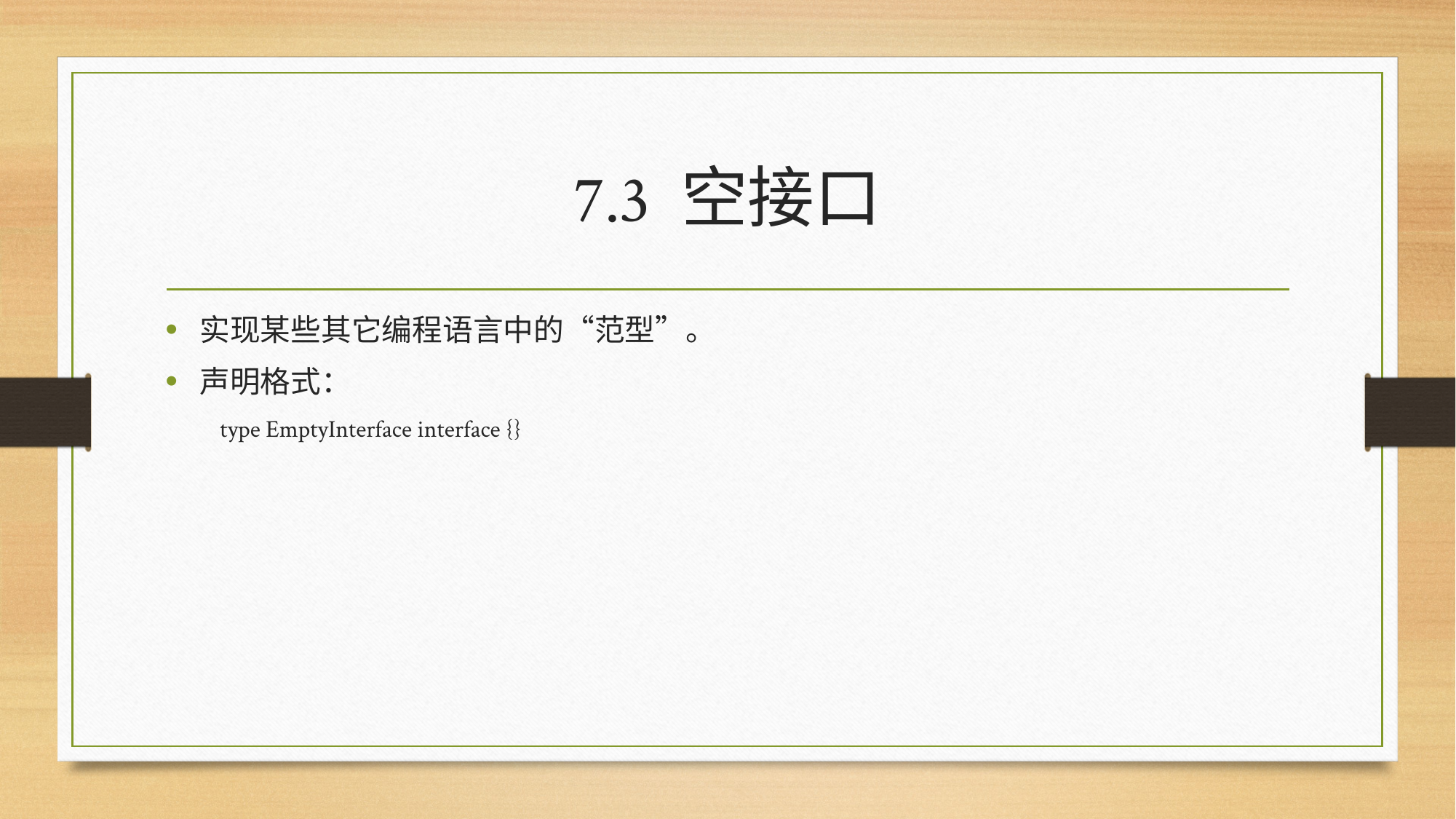

# 7.3 空接口
实现某些其它编程语言中的“范型”。
声明格式：
type EmptyInterface interface {}